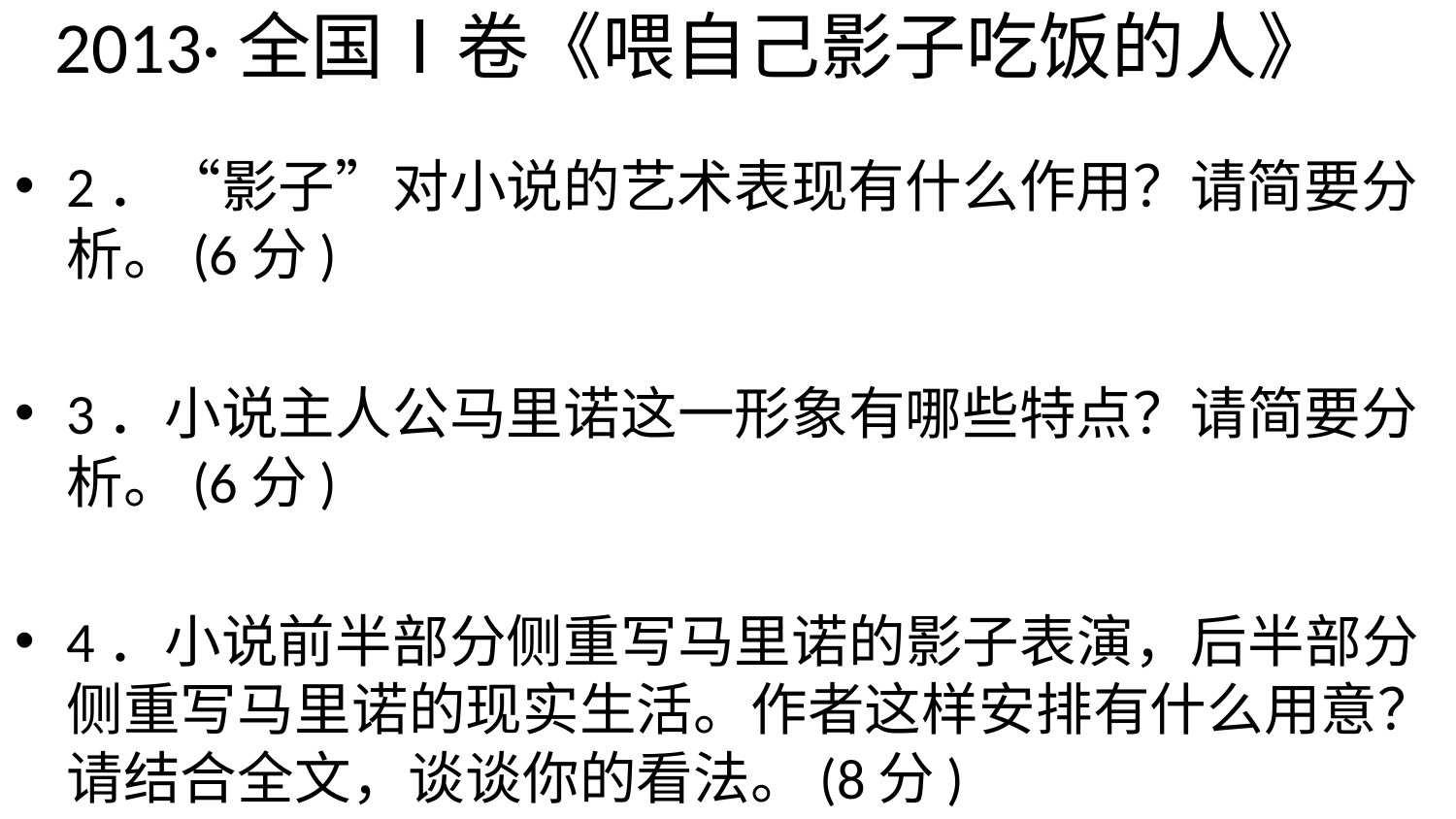

# 2013·全国Ⅰ卷《喂自己影子吃饭的人》
2．“影子”对小说的艺术表现有什么作用？请简要分析。(6分)

3．小说主人公马里诺这一形象有哪些特点？请简要分析。(6分)

4．小说前半部分侧重写马里诺的影子表演，后半部分侧重写马里诺的现实生活。作者这样安排有什么用意？请结合全文，谈谈你的看法。(8分)